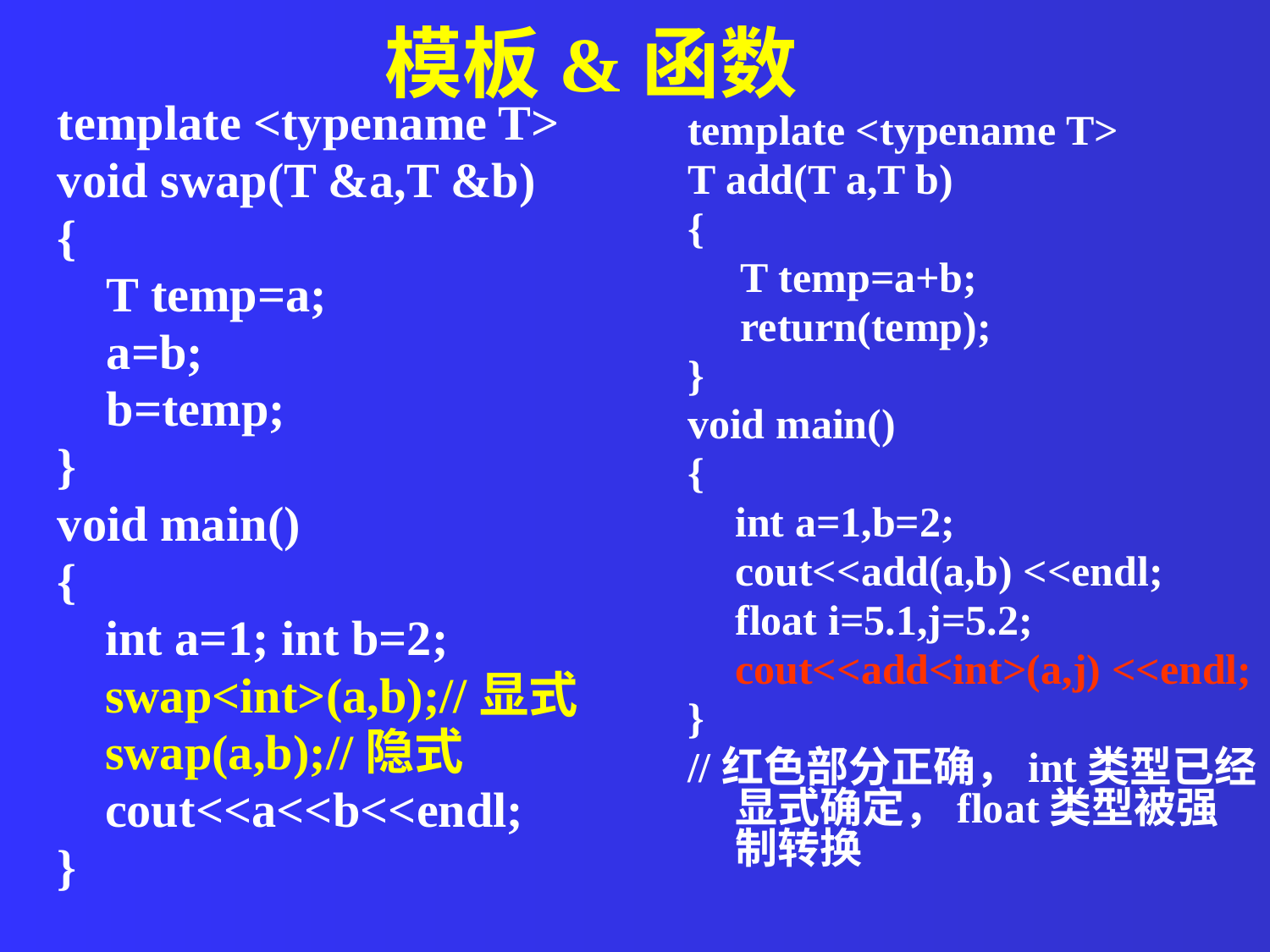

模板&函数
template <typename T>
void swap(T &a,T &b)
{
    T temp=a;
    a=b;
    b=temp;
}
void main()
{
	int a=1; int b=2;
	swap<int>(a,b);//显式
	swap(a,b);//隐式
	cout<<a<<b<<endl;
}
template <typename T>
T add(T a,T b)
{
     T temp=a+b;
     return(temp);
}
void main()
{
	int a=1,b=2;
	cout<<add(a,b) <<endl;
	float i=5.1,j=5.2;
	cout<<add<int>(a,j) <<endl;
}
//红色部分正确，int类型已经显式确定，float类型被强制转换